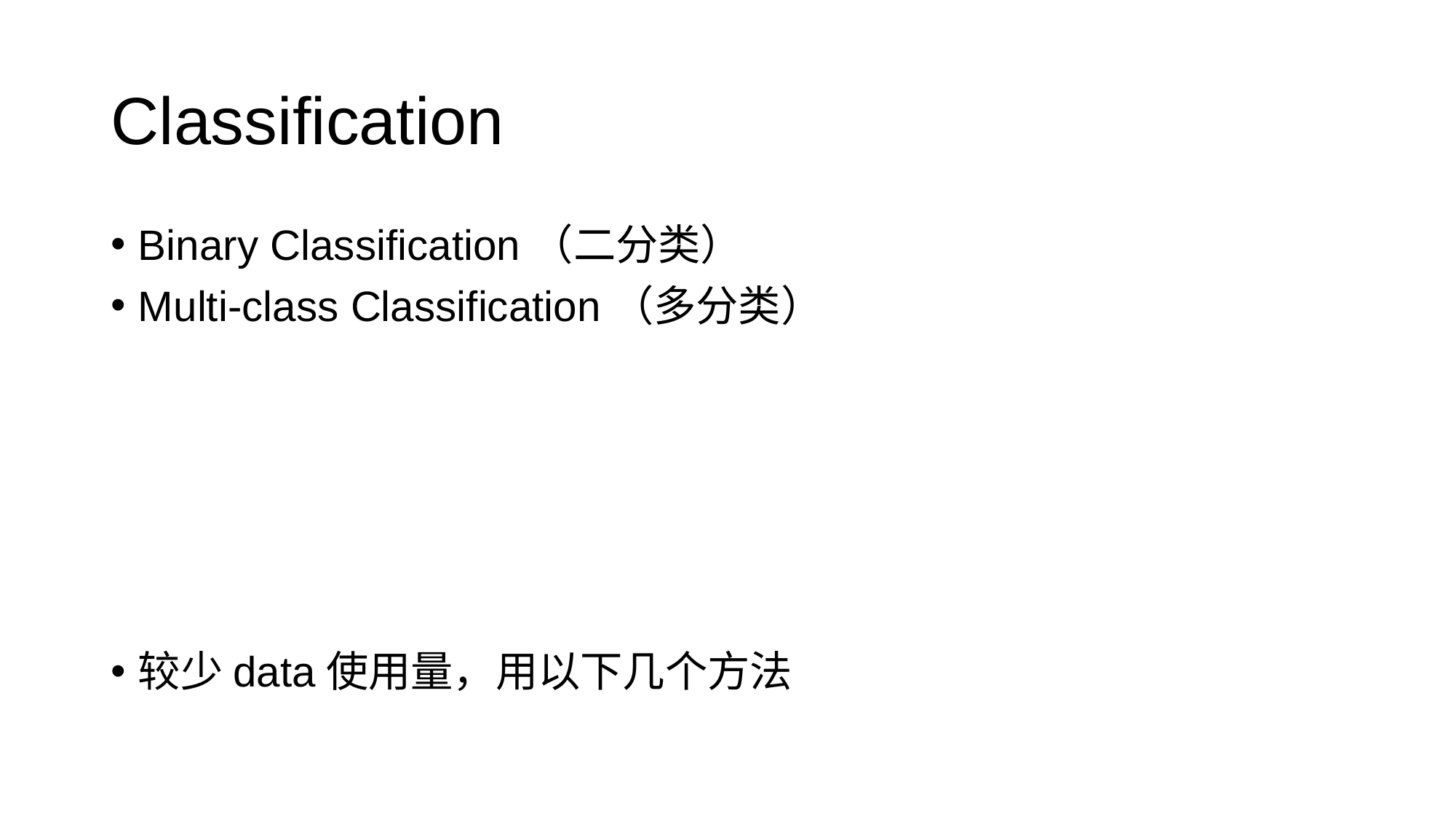

# Classification
Binary Classification（二分类）
Multi-class Classification（多分类）

较少data使用量，用以下几个方法